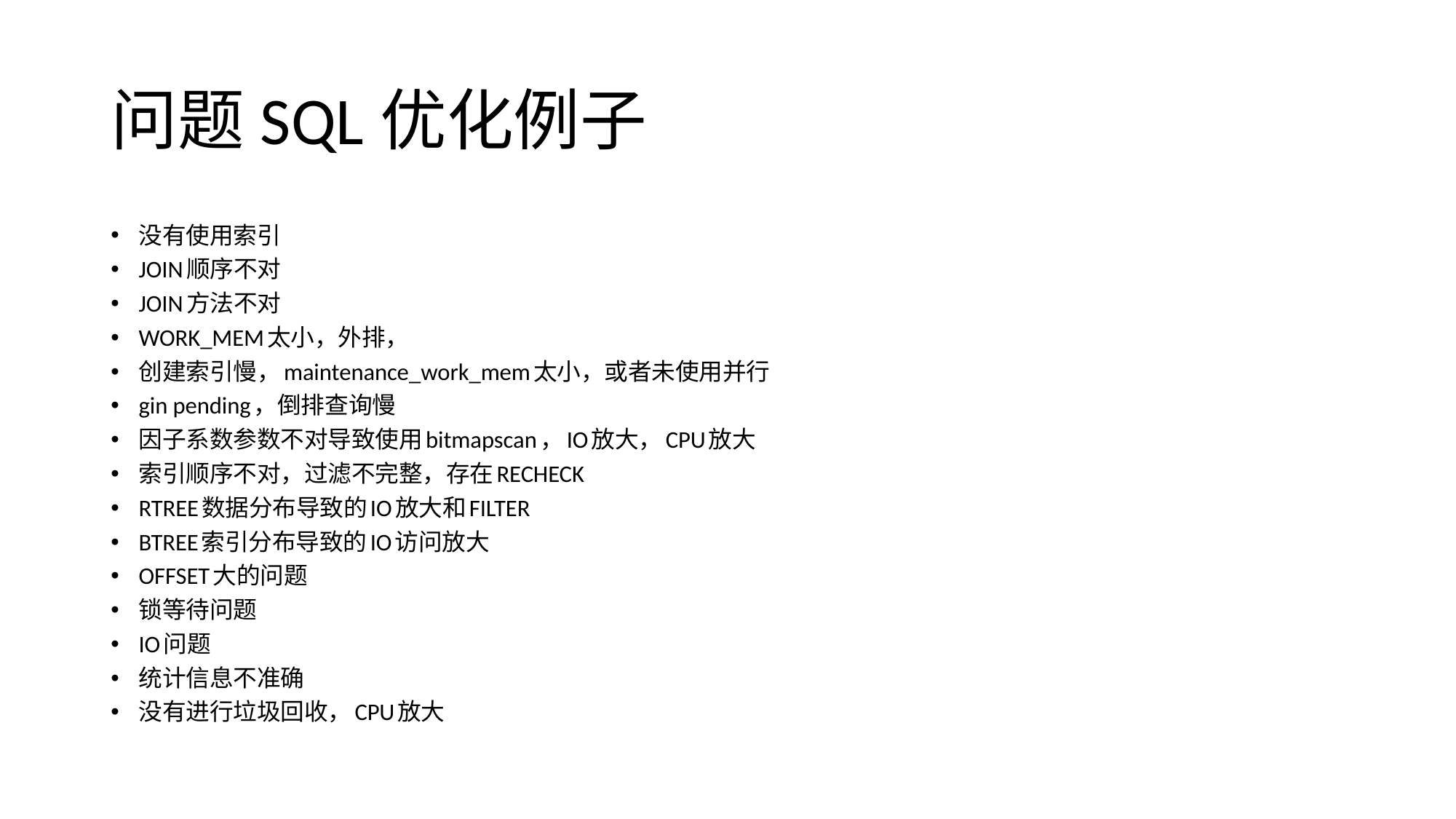

# 问题SQL优化例子
没有使用索引
JOIN顺序不对
JOIN方法不对
WORK_MEM太小，外排，
创建索引慢，maintenance_work_mem太小，或者未使用并行
gin pending，倒排查询慢
因子系数参数不对导致使用bitmapscan，IO放大，CPU放大
索引顺序不对，过滤不完整，存在RECHECK
RTREE数据分布导致的IO放大和FILTER
BTREE索引分布导致的IO访问放大
OFFSET大的问题
锁等待问题
IO问题
统计信息不准确
没有进行垃圾回收，CPU放大